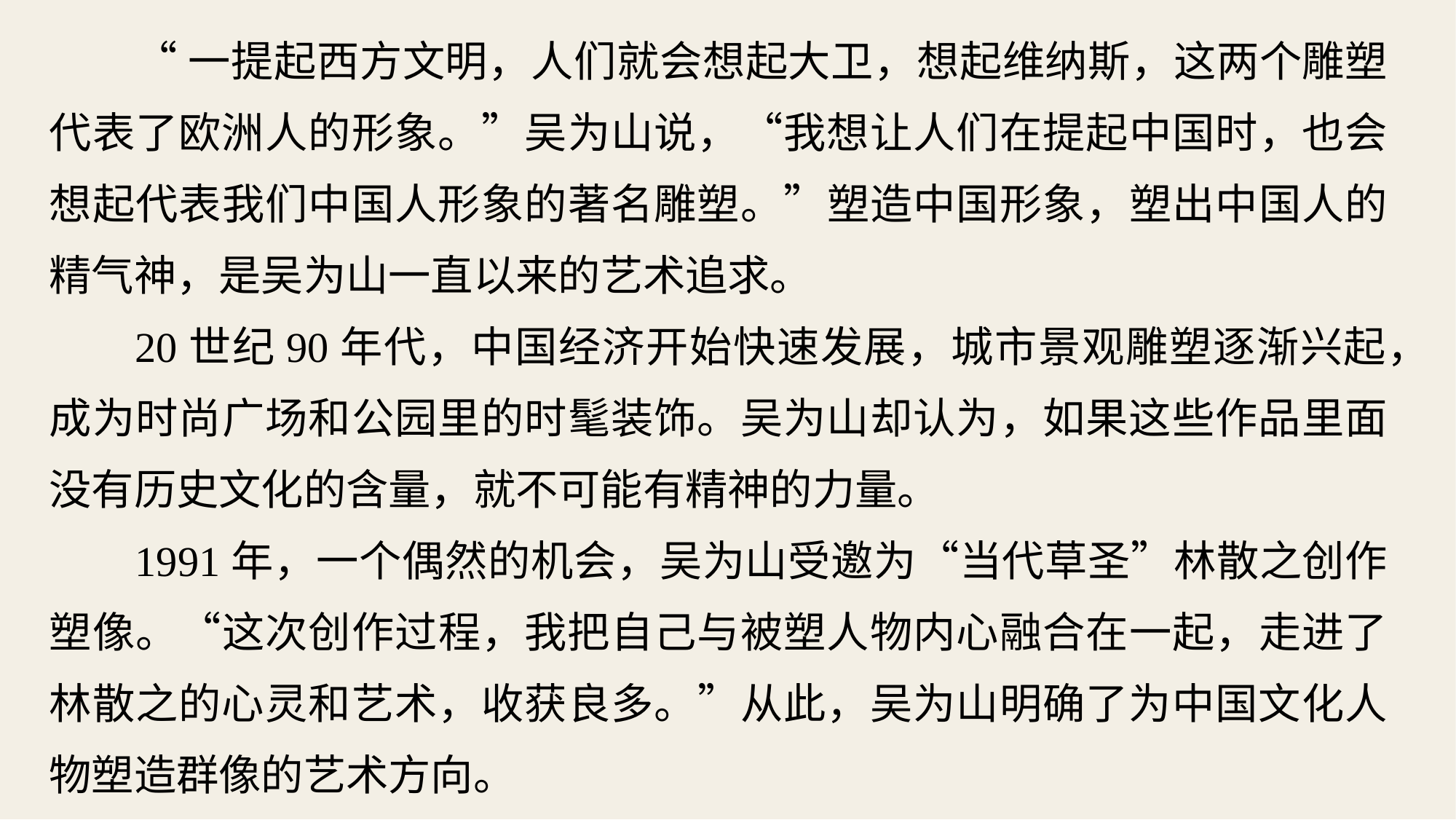

“一提起西方文明，人们就会想起大卫，想起维纳斯，这两个雕塑代表了欧洲人的形象。”吴为山说，“我想让人们在提起中国时，也会想起代表我们中国人形象的著名雕塑。”塑造中国形象，塑出中国人的精气神，是吴为山一直以来的艺术追求。
20世纪90年代，中国经济开始快速发展，城市景观雕塑逐渐兴起，成为时尚广场和公园里的时髦装饰。吴为山却认为，如果这些作品里面没有历史文化的含量，就不可能有精神的力量。
1991年，一个偶然的机会，吴为山受邀为“当代草圣”林散之创作塑像。“这次创作过程，我把自己与被塑人物内心融合在一起，走进了林散之的心灵和艺术，收获良多。”从此，吴为山明确了为中国文化人物塑造群像的艺术方向。